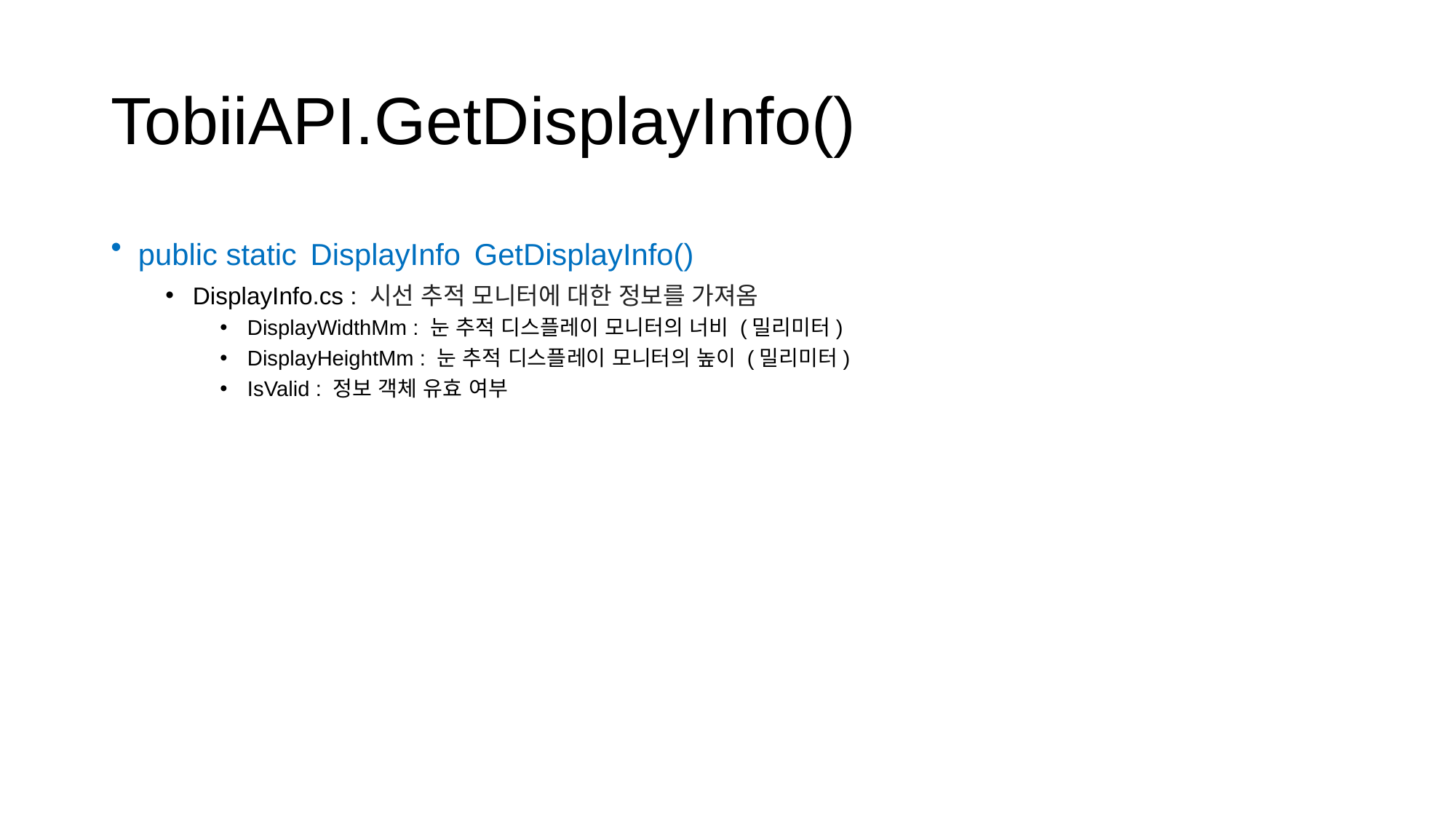

# TobiiAPI.GetDisplayInfo()
public static DisplayInfo GetDisplayInfo()
DisplayInfo.cs : 시선 추적 모니터에 대한 정보를 가져옴
DisplayWidthMm : 눈 추적 디스플레이 모니터의 너비 (밀리미터)
DisplayHeightMm : 눈 추적 디스플레이 모니터의 높이 (밀리미터)
IsValid : 정보 객체 유효 여부